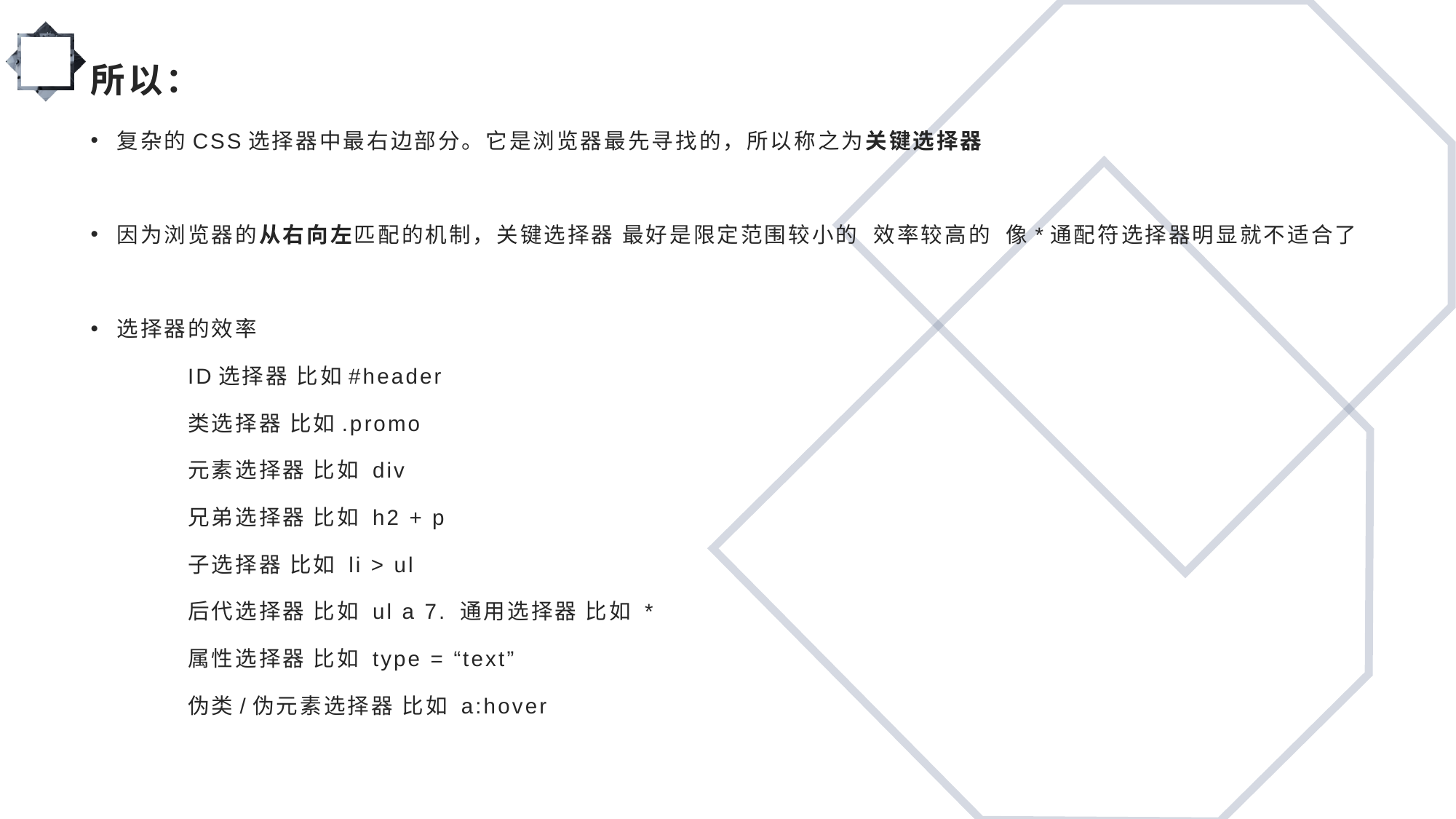

# 所以：
复杂的CSS选择器中最右边部分。它是浏览器最先寻找的，所以称之为关键选择器

因为浏览器的从右向左匹配的机制，关键选择器 最好是限定范围较小的  效率较高的  像*通配符选择器明显就不适合了

选择器的效率
	ID选择器 比如#header
	类选择器 比如.promo
	元素选择器 比如 div
	兄弟选择器 比如 h2 + p
	子选择器 比如 li > ul
	后代选择器 比如 ul a 7. 通用选择器 比如 *
	属性选择器 比如 type = “text”
	伪类/伪元素选择器 比如 a:hover